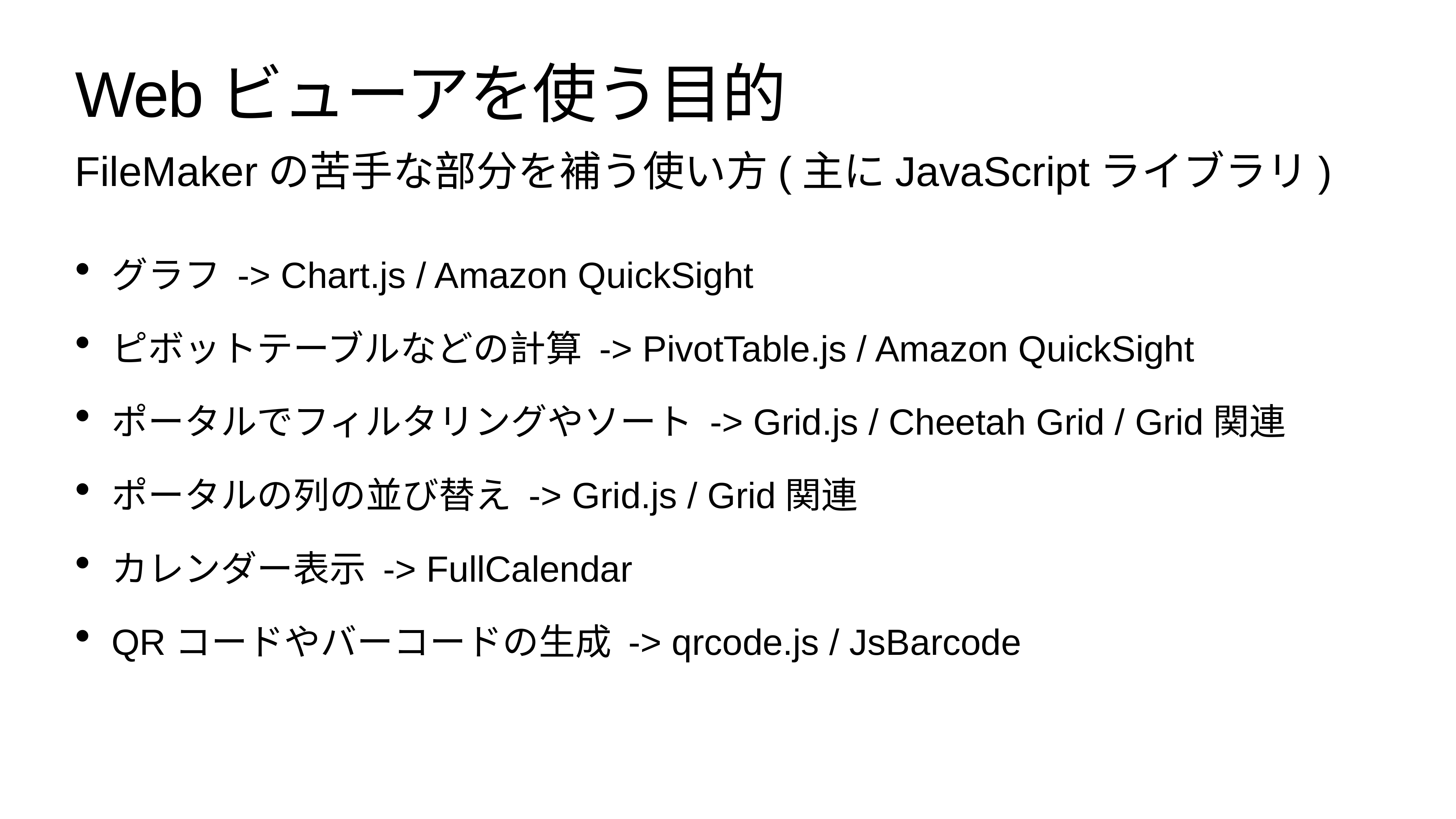

# Webビューアを使う目的
FileMakerの苦手な部分を補う使い方(主にJavaScriptライブラリ)
グラフ -> Chart.js / Amazon QuickSight
ピボットテーブルなどの計算 -> PivotTable.js / Amazon QuickSight
ポータルでフィルタリングやソート -> Grid.js / Cheetah Grid / Grid関連
ポータルの列の並び替え -> Grid.js / Grid関連
カレンダー表示 -> FullCalendar
QRコードやバーコードの生成 -> qrcode.js / JsBarcode